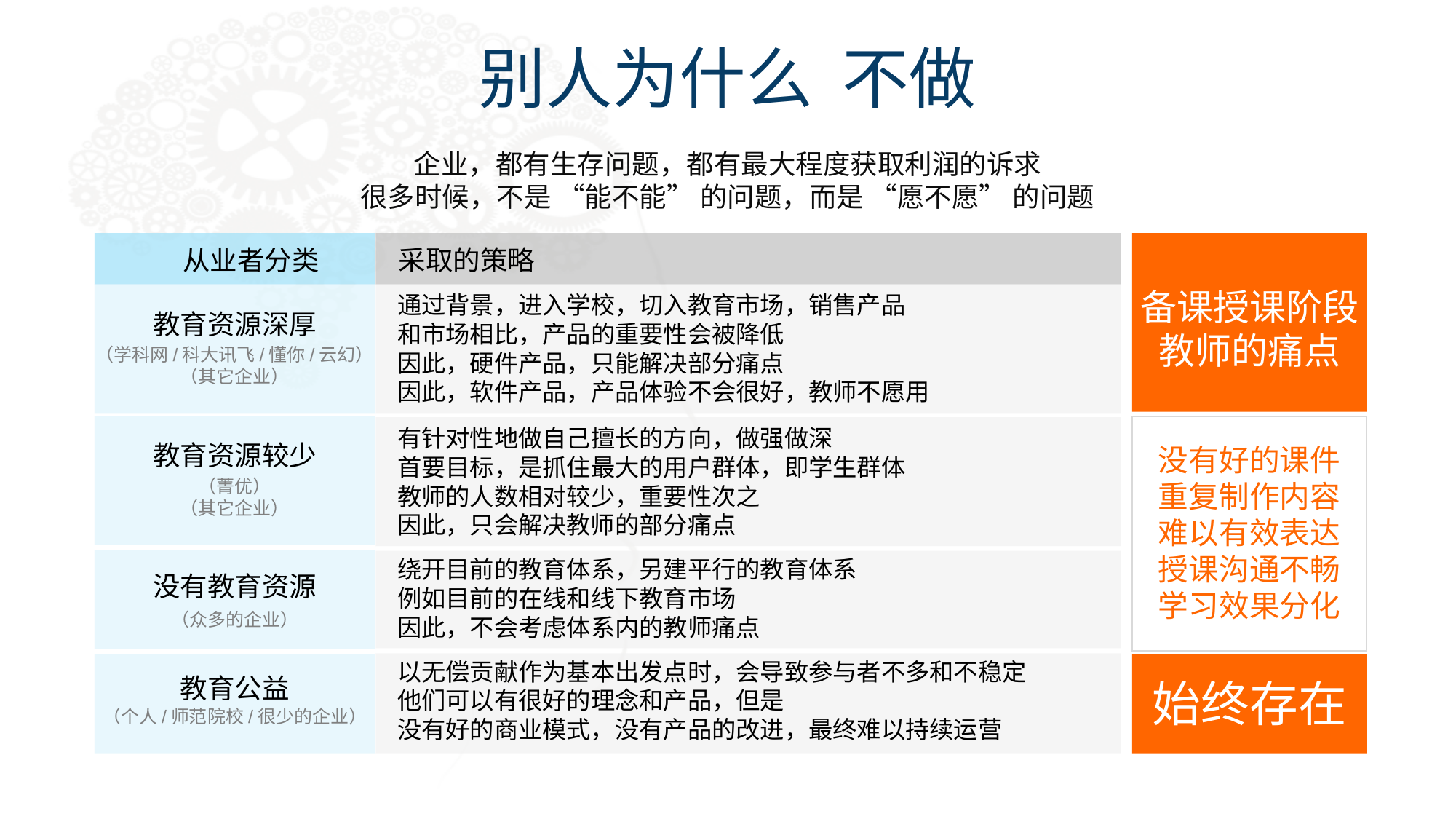

别人为什么  不做
企业，都有生存问题，都有最大程度获取利润的诉求
很多时候，不是 “能不能” 的问题，而是 “愿不愿” 的问题

从业者分类
采取的策略
通过背景，进入学校，切入教育市场，销售产品
和市场相比，产品的重要性会被降低
因此，硬件产品，只能解决部分痛点
因此，软件产品，产品体验不会很好，教师不愿用
备课授课阶段
教师的痛点

教育资源深厚
（学科网/科大讯飞/懂你/云幻）
（其它企业）

有针对性地做自己擅长的方向，做强做深
首要目标，是抓住最大的用户群体，即学生群体
教师的人数相对较少，重要性次之
因此，只会解决教师的部分痛点
教育资源较少
没有好的课件
重复制作内容
难以有效表达
授课沟通不畅
学习效果分化
（菁优）
（其它企业）
绕开目前的教育体系，另建平行的教育体系
例如目前的在线和线下教育市场
因此，不会考虑体系内的教师痛点

没有教育资源
（众多的企业）
以无偿贡献作为基本出发点时，会导致参与者不多和不稳定
他们可以有很好的理念和产品，但是
没有好的商业模式，没有产品的改进，最终难以持续运营

教育公益
始终存在
（个人/师范院校/很少的企业）